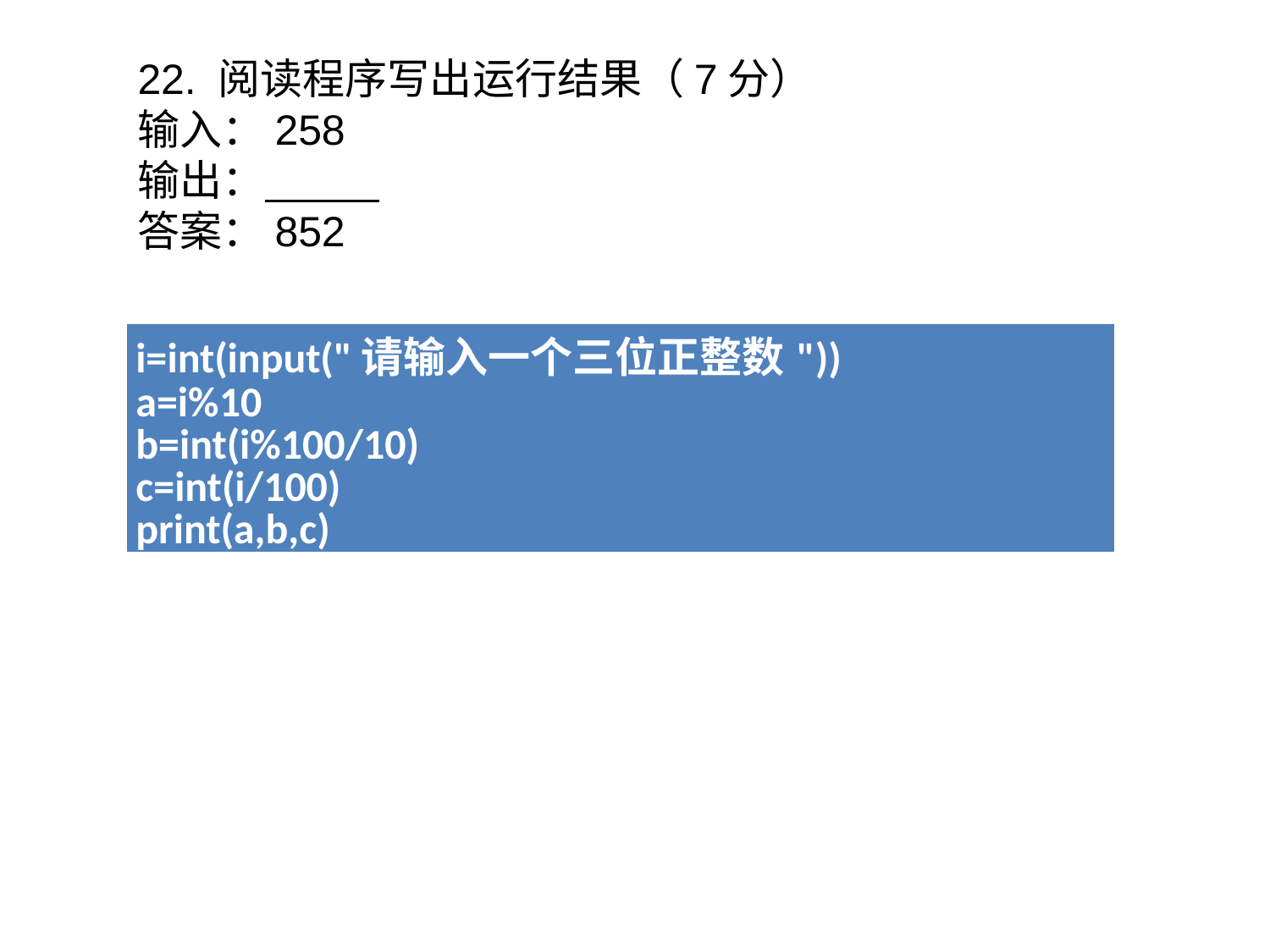

22. 阅读程序写出运行结果（7分）
输入：258
输出：
答案：852
| i=int(input("请输入一个三位正整数")) a=i%10 b=int(i%100/10) c=int(i/100) print(a,b,c) |
| --- |